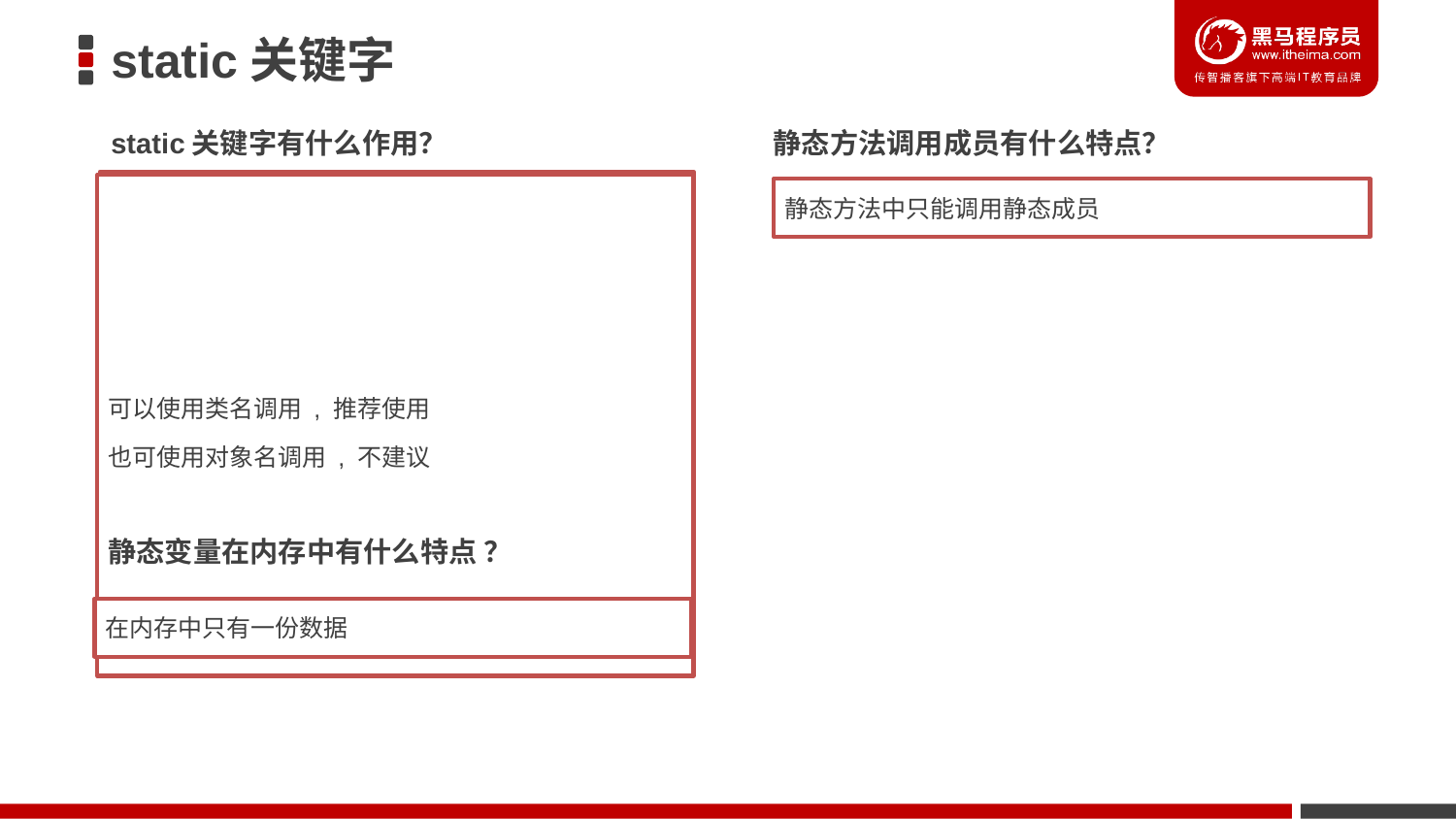

# static关键字
static关键字有什么作用？
静态方法调用成员有什么特点？
可以修饰成员变量，成员方法，被static修饰的成员称为类成员（静态成员）
 静态方法中只能调用静态成员
static关键字修饰的成员怎么调用？
 可以使用类名调用 , 推荐使用
 也可使用对象名调用 , 不建议
静态变量在内存中有什么特点 ？
 在内存中只有一份数据